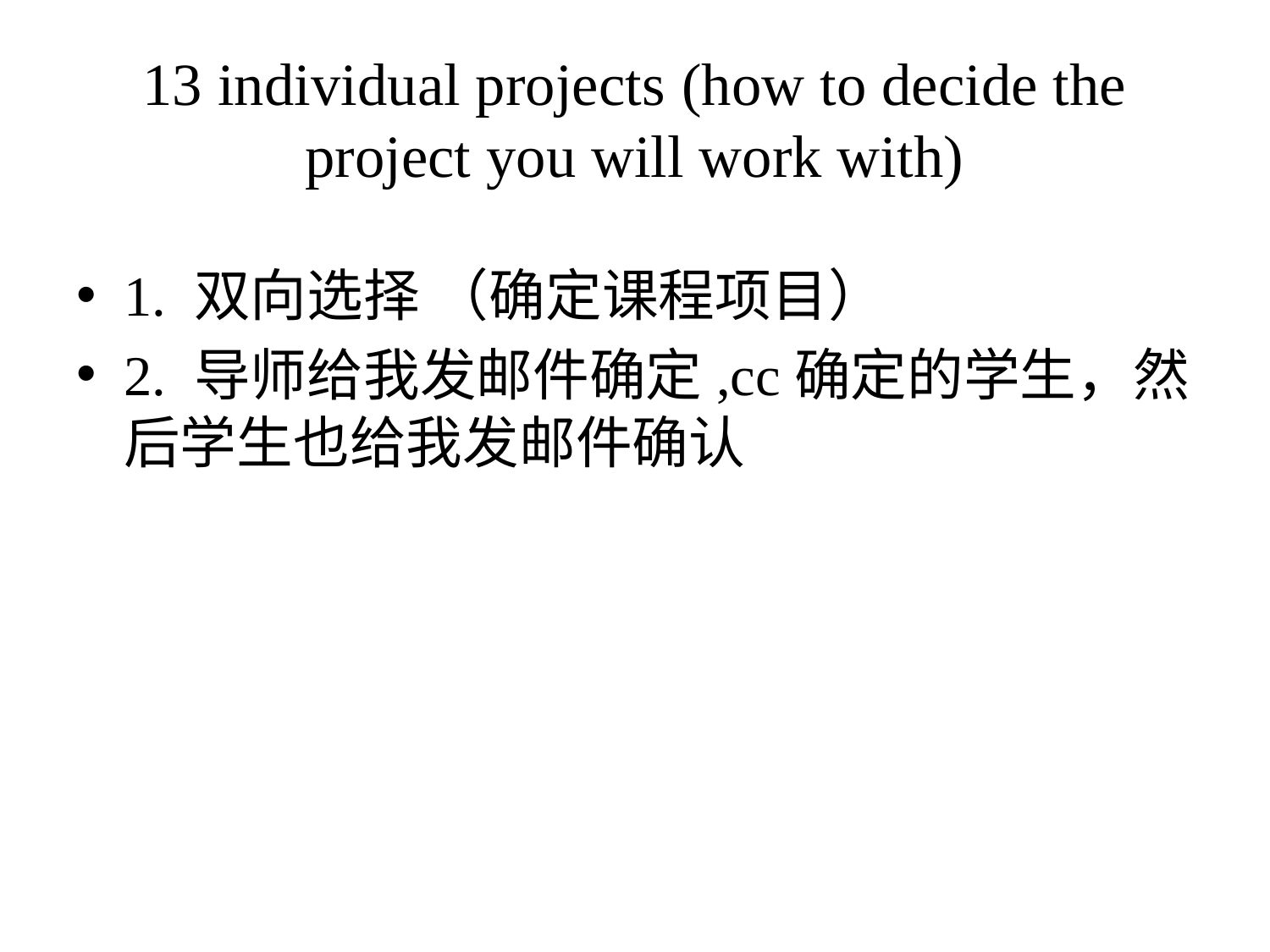

# 13 individual projects (how to decide the project you will work with)
1. 双向选择 （确定课程项目）
2. 导师给我发邮件确定,cc确定的学生，然后学生也给我发邮件确认